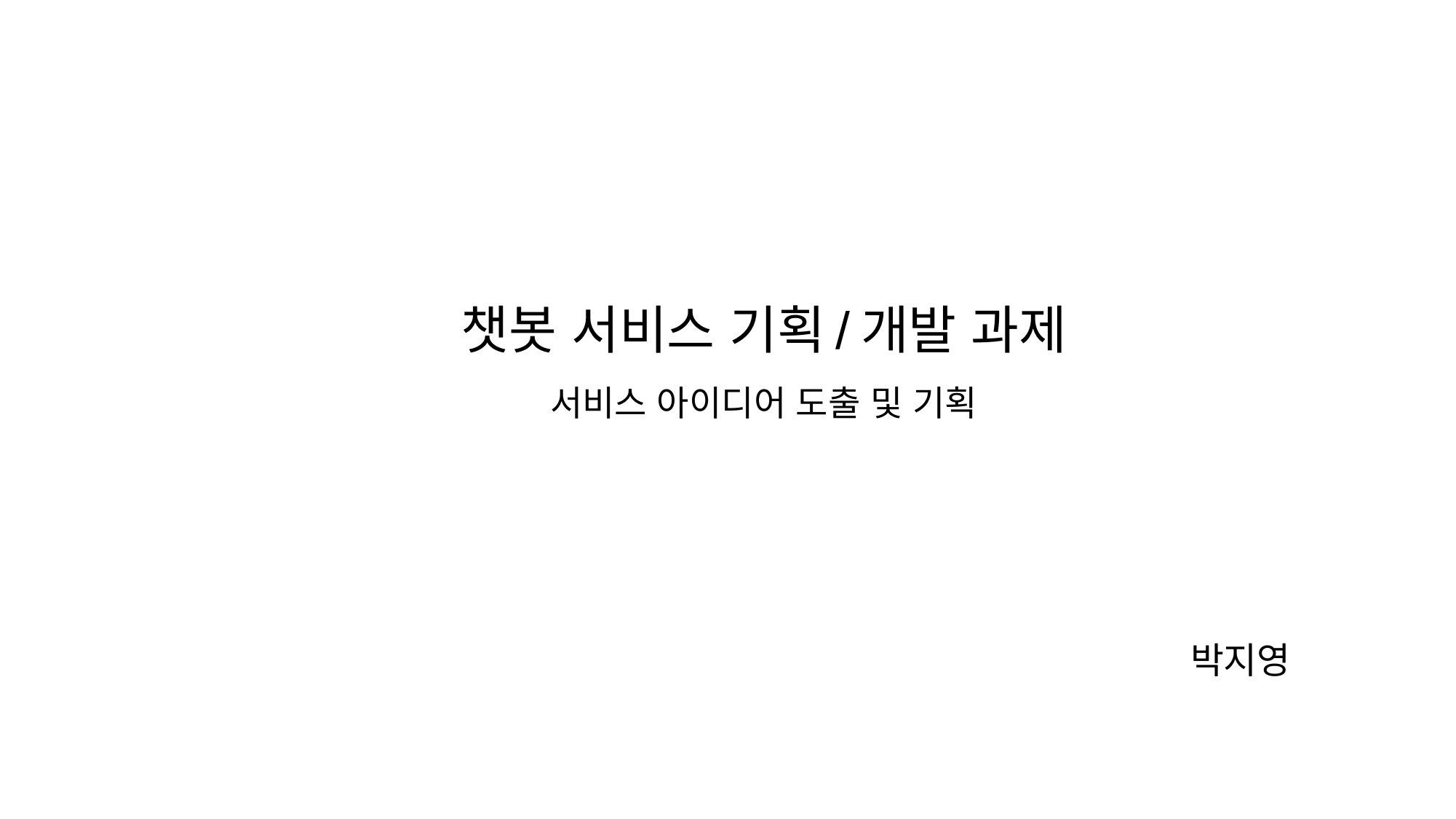

# 챗봇 서비스 기획/개발 과제 서비스 아이디어 도출 및 기획
박지영